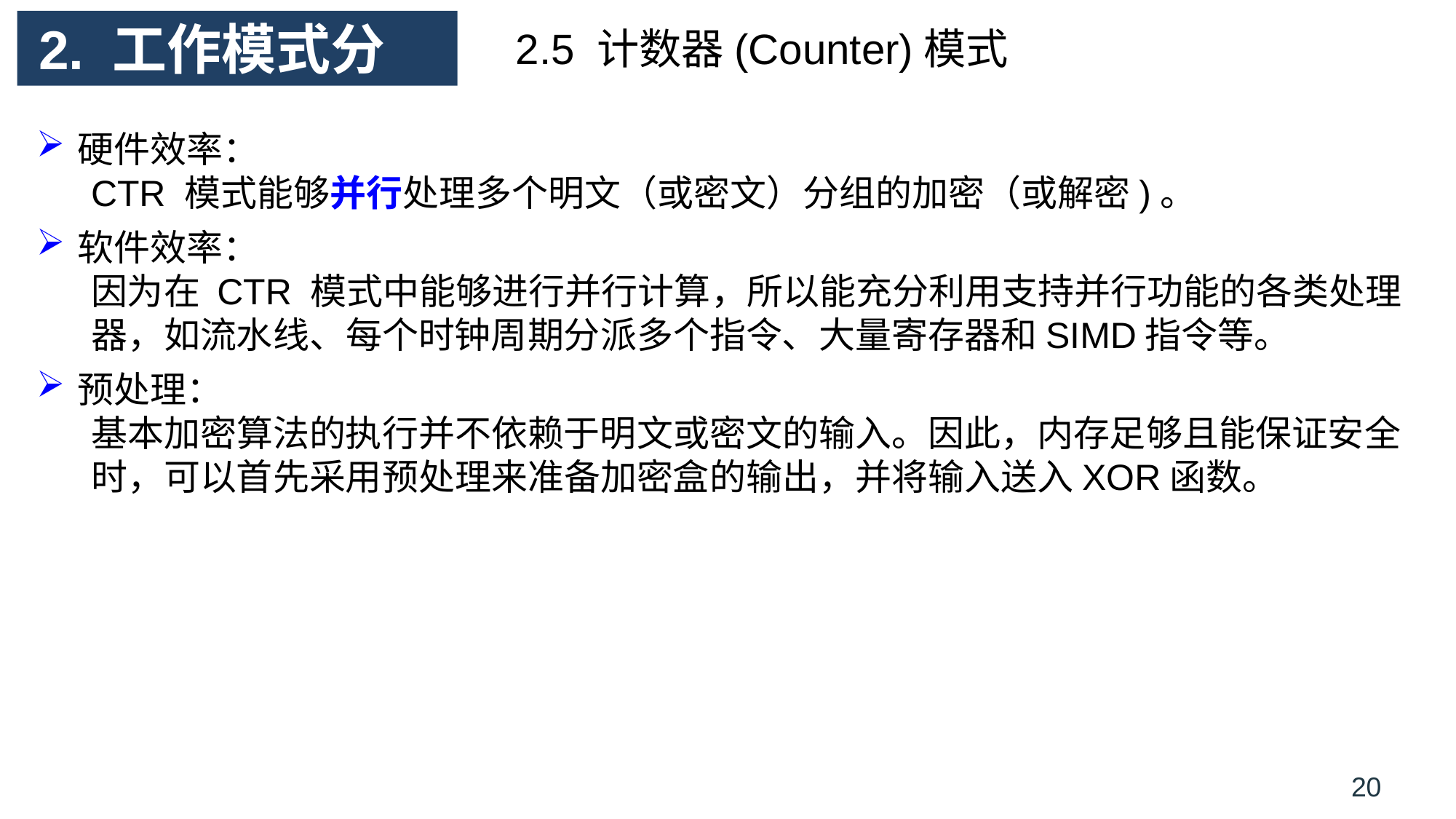

# 2. 工作模式分类
2.5 计数器(Counter)模式
硬件效率：
CTR 模式能够并行处理多个明文（或密文）分组的加密（或解密)。
软件效率：
因为在 CTR 模式中能够进行并行计算，所以能充分利用支持并行功能的各类处理器，如流水线、每个时钟周期分派多个指令、大量寄存器和SIMD指令等。
预处理：
基本加密算法的执行并不依赖于明文或密文的输入。因此，内存足够且能保证安全时，可以首先采用预处理来准备加密盒的输出，并将输入送入XOR函数。